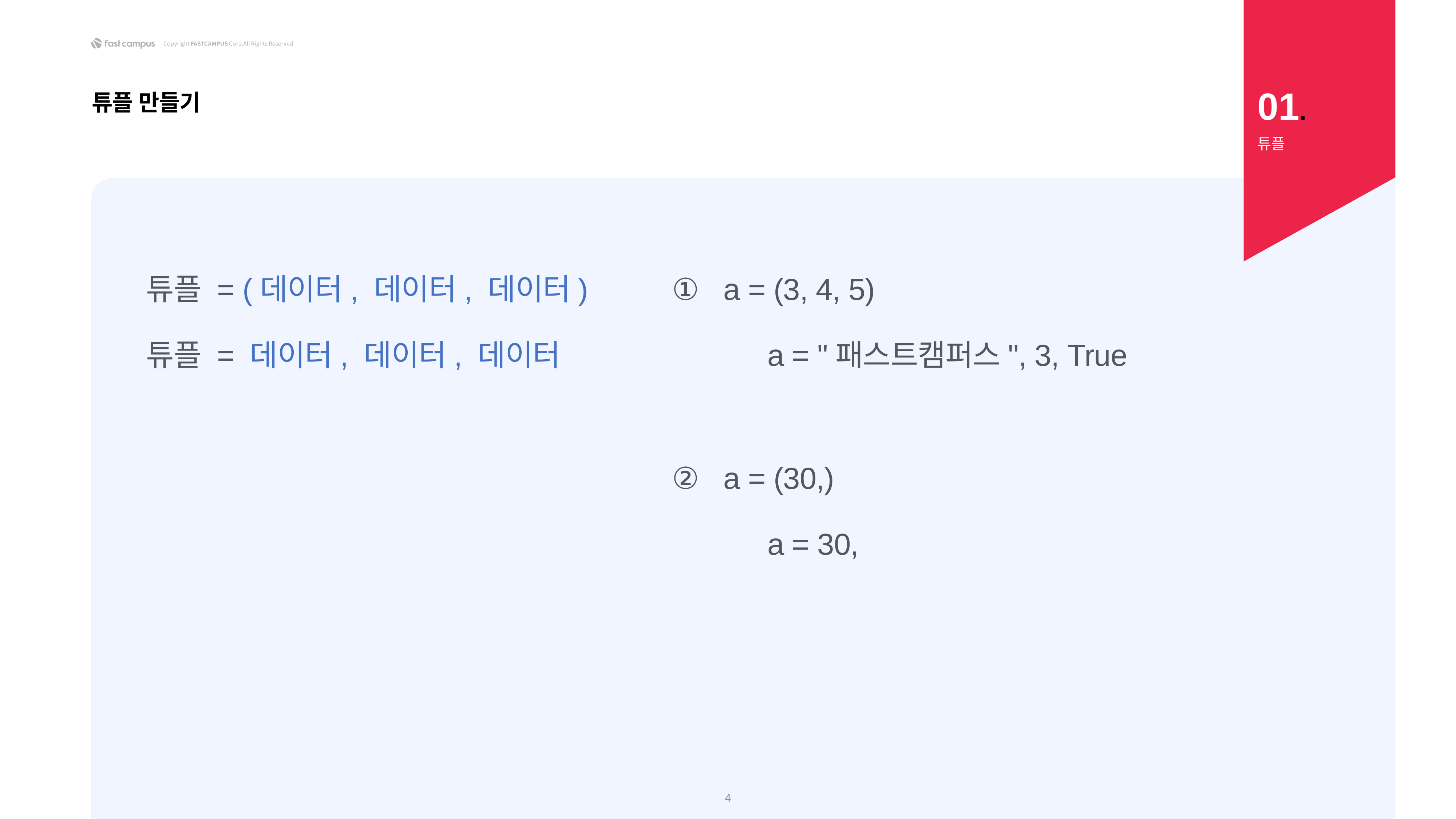

01.
튜플 만들기
튜플
튜플 = (데이터, 데이터, 데이터)
튜플 = 데이터, 데이터, 데이터
①   a = (3, 4, 5)
	     a = "패스트캠퍼스", 3, True
②   a = (30,)
	     a = 30,
4